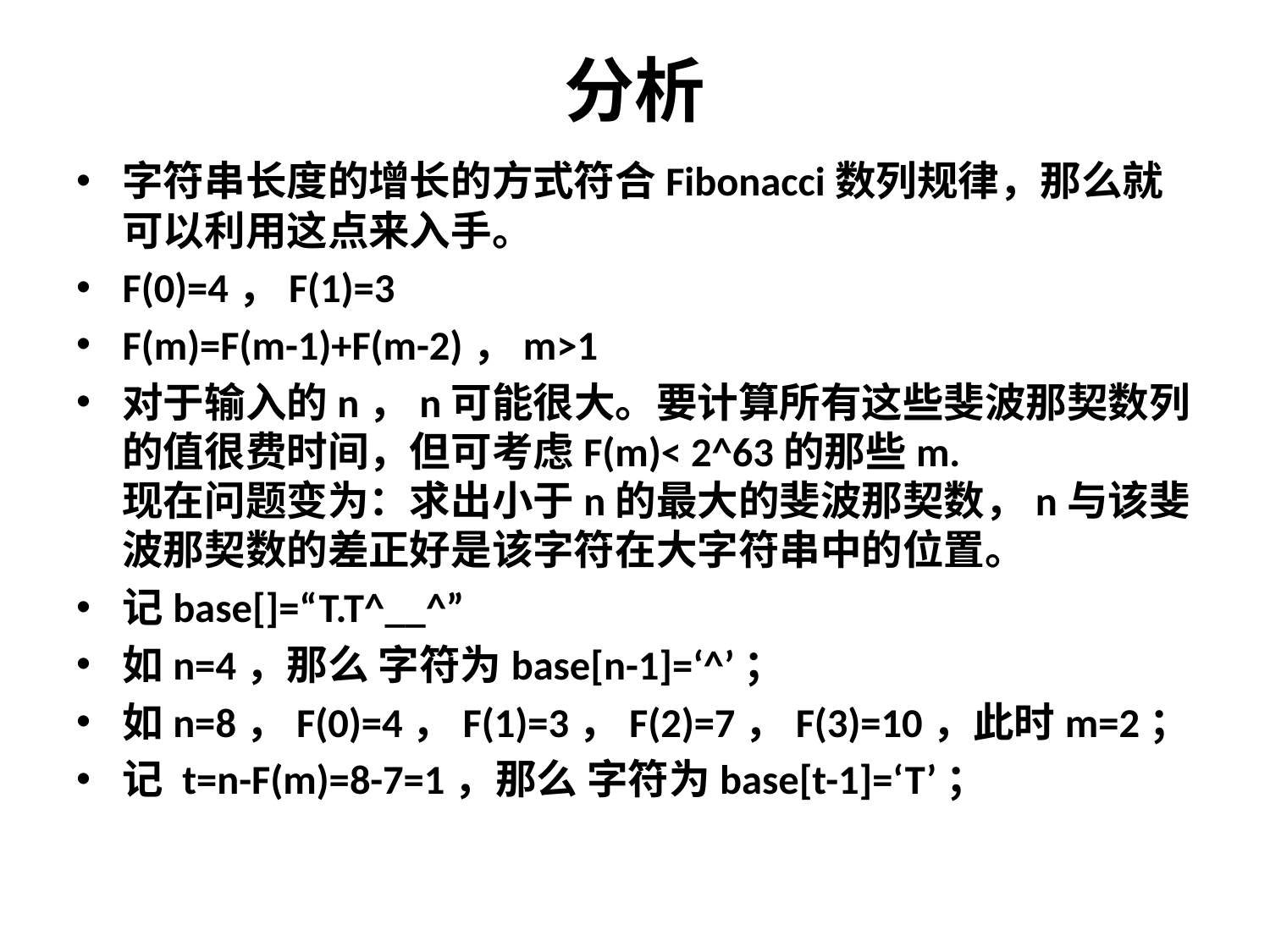

# 分析
字符串长度的增长的方式符合Fibonacci数列规律，那么就可以利用这点来入手。
F(0)=4，F(1)=3
F(m)=F(m-1)+F(m-2)，m>1
对于输入的n，n可能很大。要计算所有这些斐波那契数列的值很费时间，但可考虑F(m)< 2^63的那些m.
现在问题变为：求出小于n的最大的斐波那契数，n与该斐波那契数的差正好是该字符在大字符串中的位置。
记base[]=“T.T^__^”
如n=4，那么 字符为base[n-1]=‘^’；
如n=8，F(0)=4，F(1)=3，F(2)=7，F(3)=10，此时m=2；
记 t=n-F(m)=8-7=1，那么 字符为base[t-1]=‘T’；